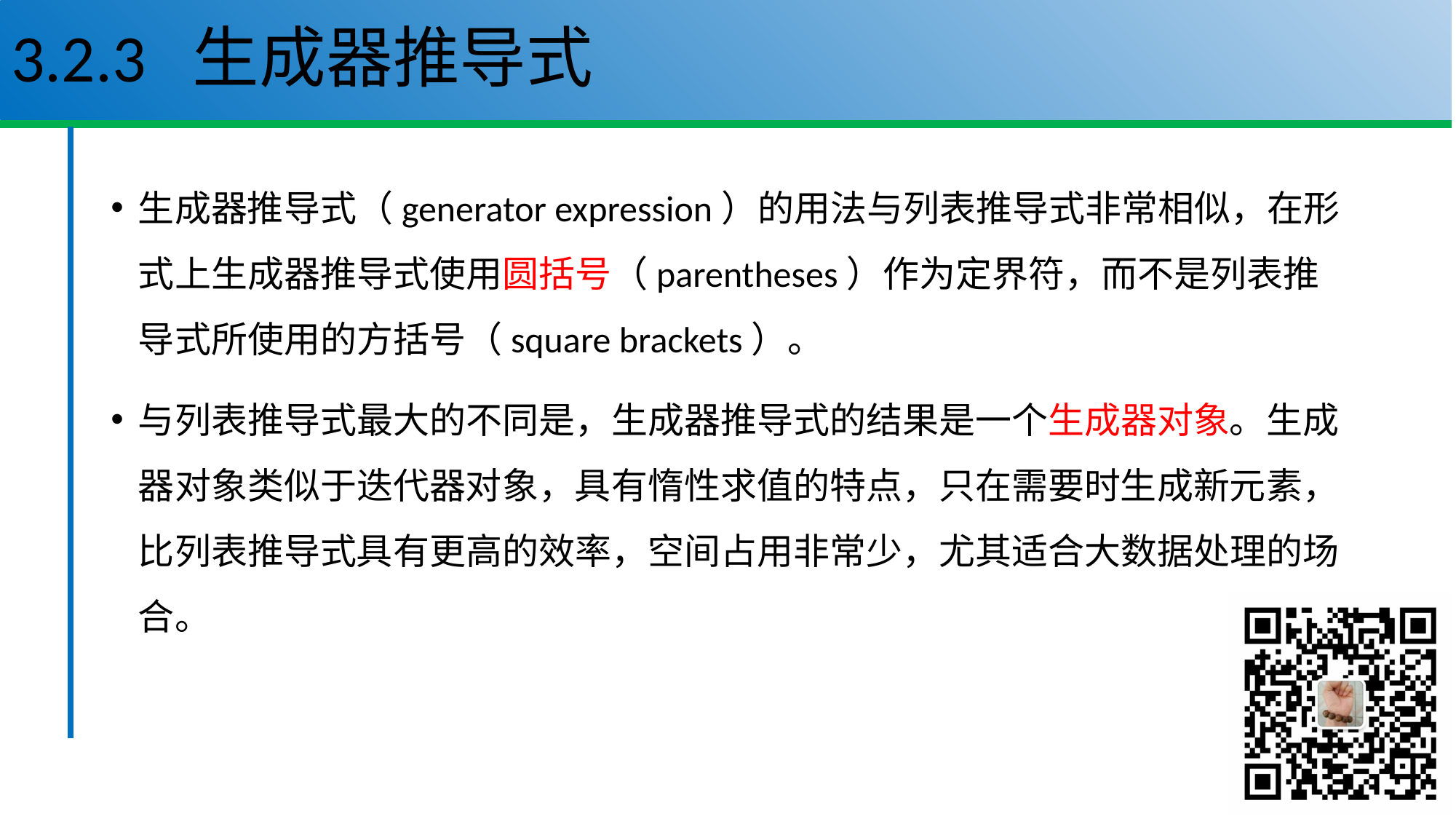

# 3.2.3  生成器推导式
生成器推导式（generator expression）的用法与列表推导式非常相似，在形式上生成器推导式使用圆括号（parentheses）作为定界符，而不是列表推导式所使用的方括号（square brackets）。
与列表推导式最大的不同是，生成器推导式的结果是一个生成器对象。生成器对象类似于迭代器对象，具有惰性求值的特点，只在需要时生成新元素，比列表推导式具有更高的效率，空间占用非常少，尤其适合大数据处理的场合。
46